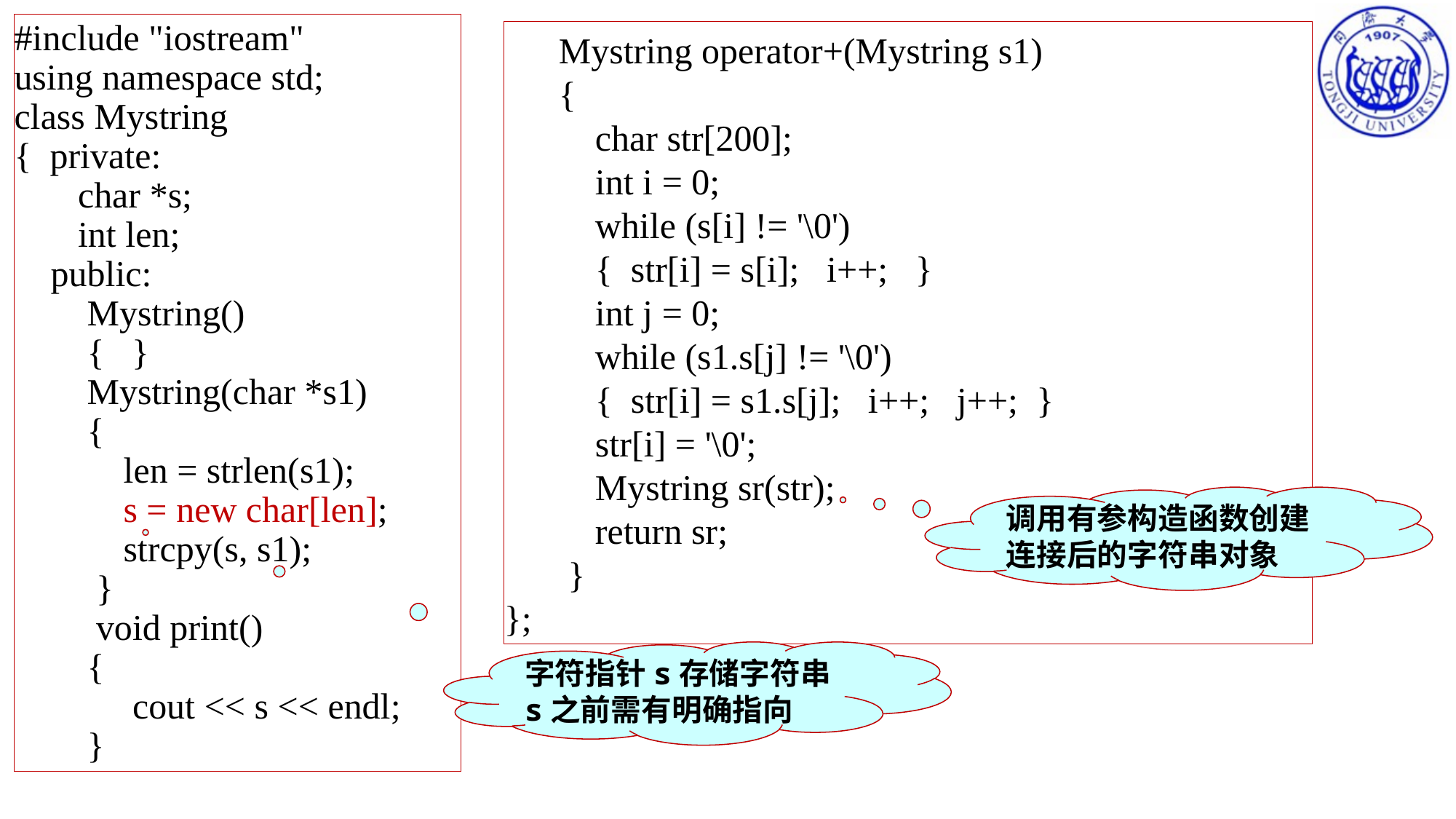

#include "iostream"
using namespace std;
class Mystring
{  private:
       char *s;
       int len;
    public:
        Mystring()
        {   }
        Mystring(char *s1)
        {
            len = strlen(s1);
	s = new char[len];
	strcpy(s, s1);
         }
         void print()
        {
	 cout << s << endl;
        }
Mystring operator+(Mystring s1)
{
    char str[200];
    int i = 0;
    while (s[i] != '\0')
    {  str[i] = s[i];   i++;   }
    int j = 0;
    while (s1.s[j] != '\0')
    {  str[i] = s1.s[j];   i++;   j++;  }
    str[i] = '\0';
    Mystring sr(str);
    return sr;
 }
};
调用有参构造函数创建连接后的字符串对象
字符指针s存储字符串s之前需有明确指向